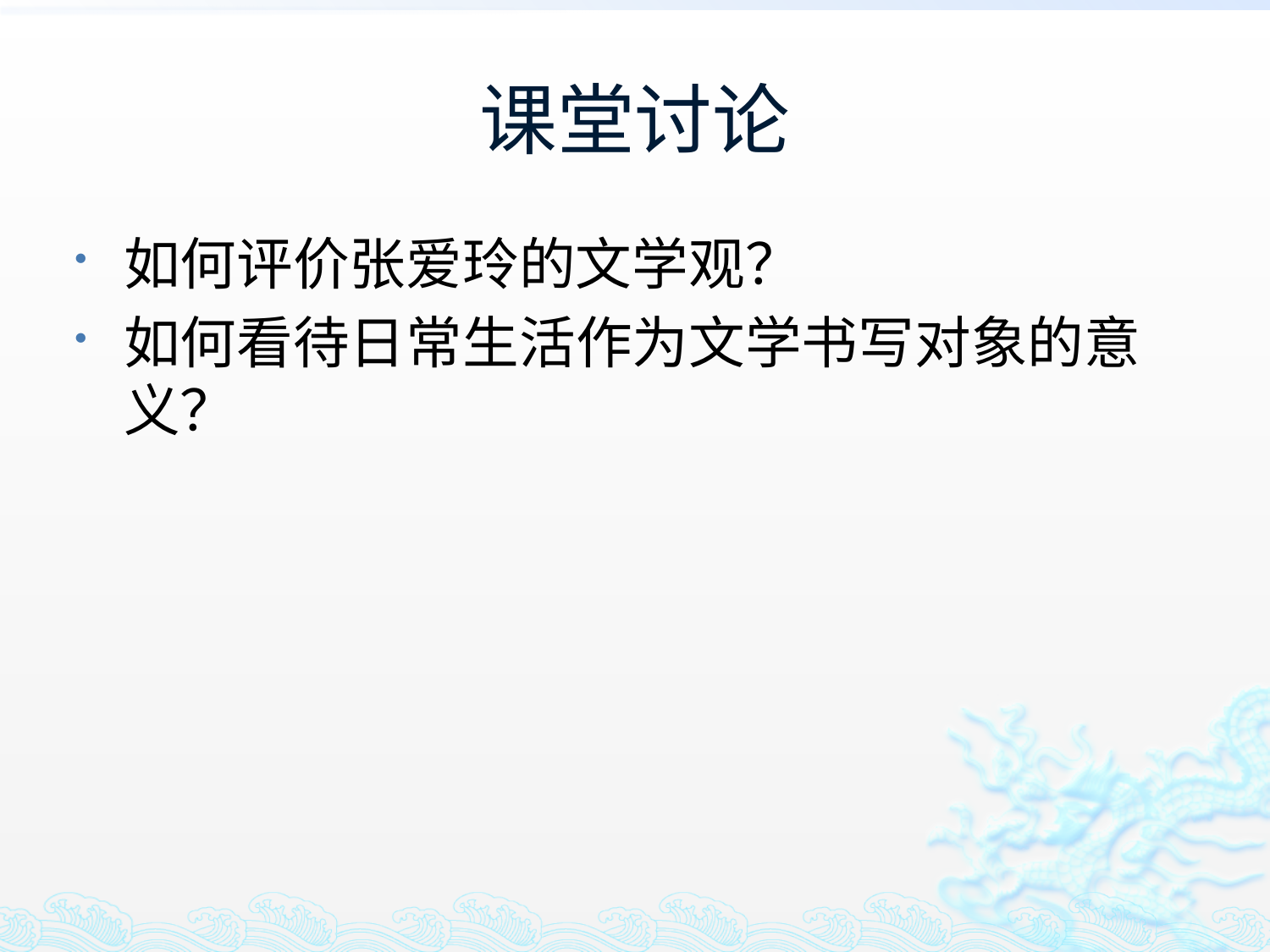

# 课堂讨论
如何评价张爱玲的文学观？
如何看待日常生活作为文学书写对象的意义？